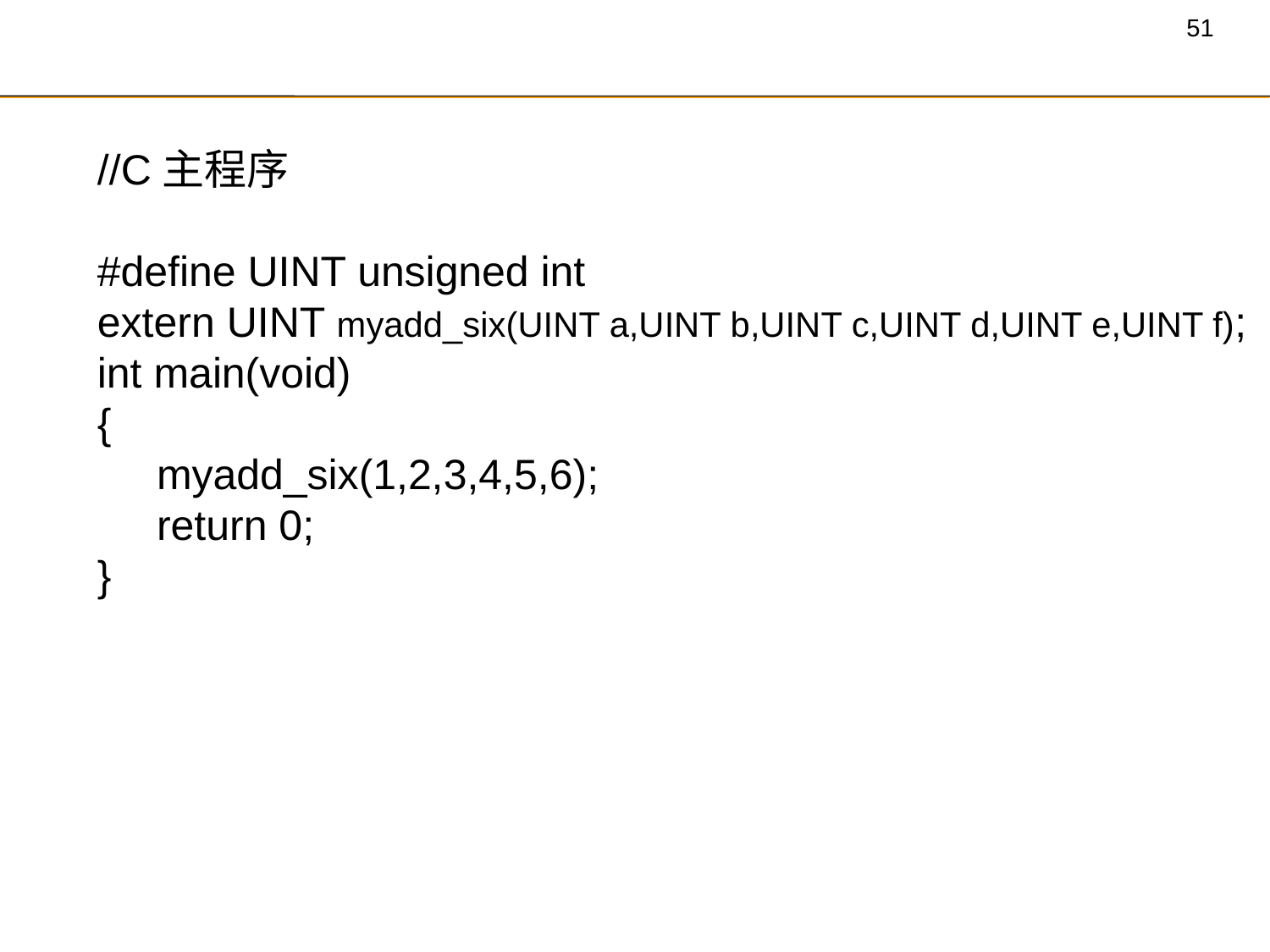

//C主程序

#define UINT unsigned int
extern UINT myadd_six(UINT a,UINT b,UINT c,UINT d,UINT e,UINT f);
int main(void)
{
     myadd_six(1,2,3,4,5,6);
     return 0;
}